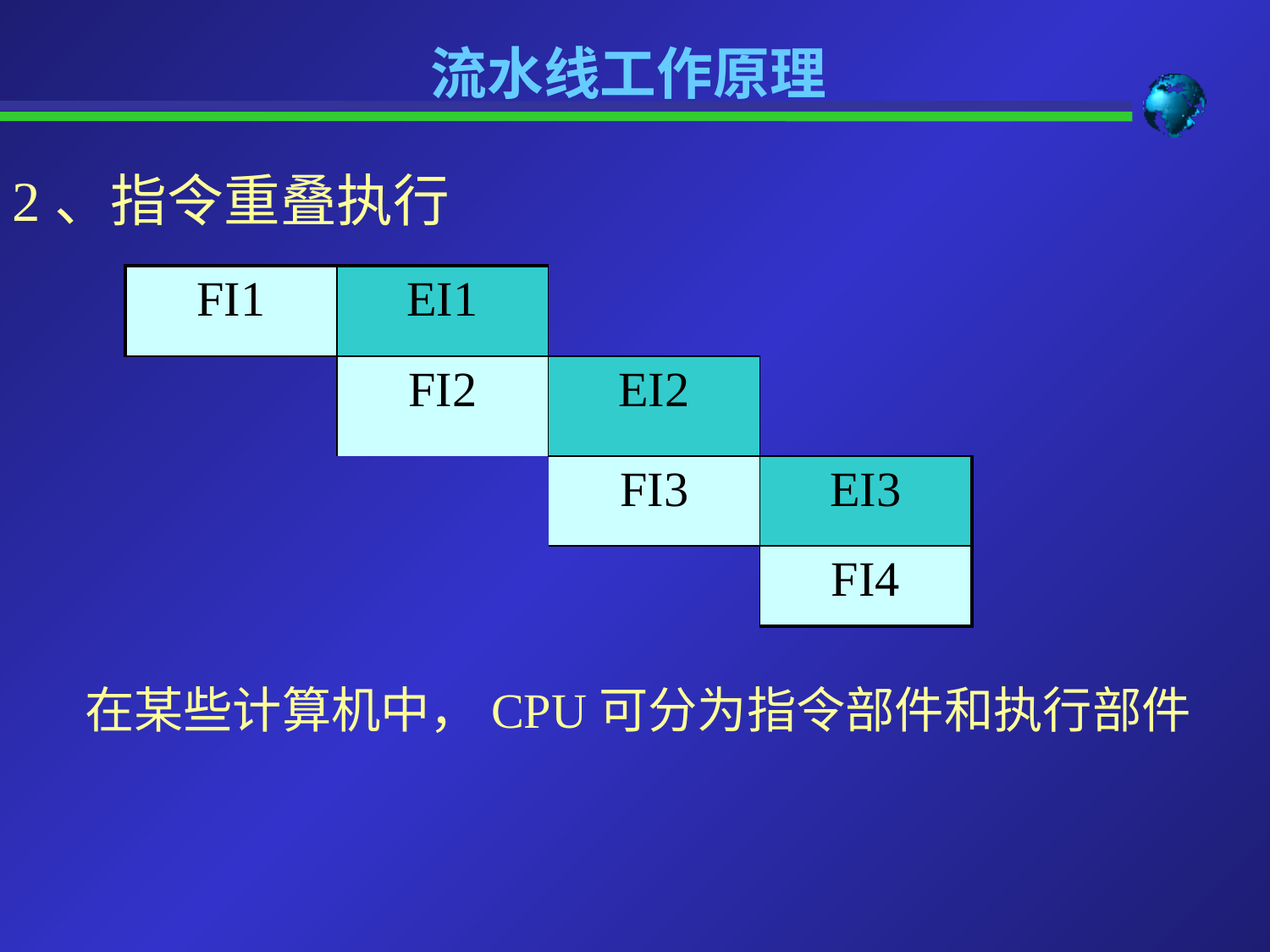

流水线工作原理
2、指令重叠执行

| FI1 | EI1 |  |  |
| --- | --- | --- | --- |
|  | FI2 | EI2 |  |
|  |  | FI3 | EI3 |
|  |  |  | FI4 |

在某些计算机中，CPU可分为指令部件和执行部件
28